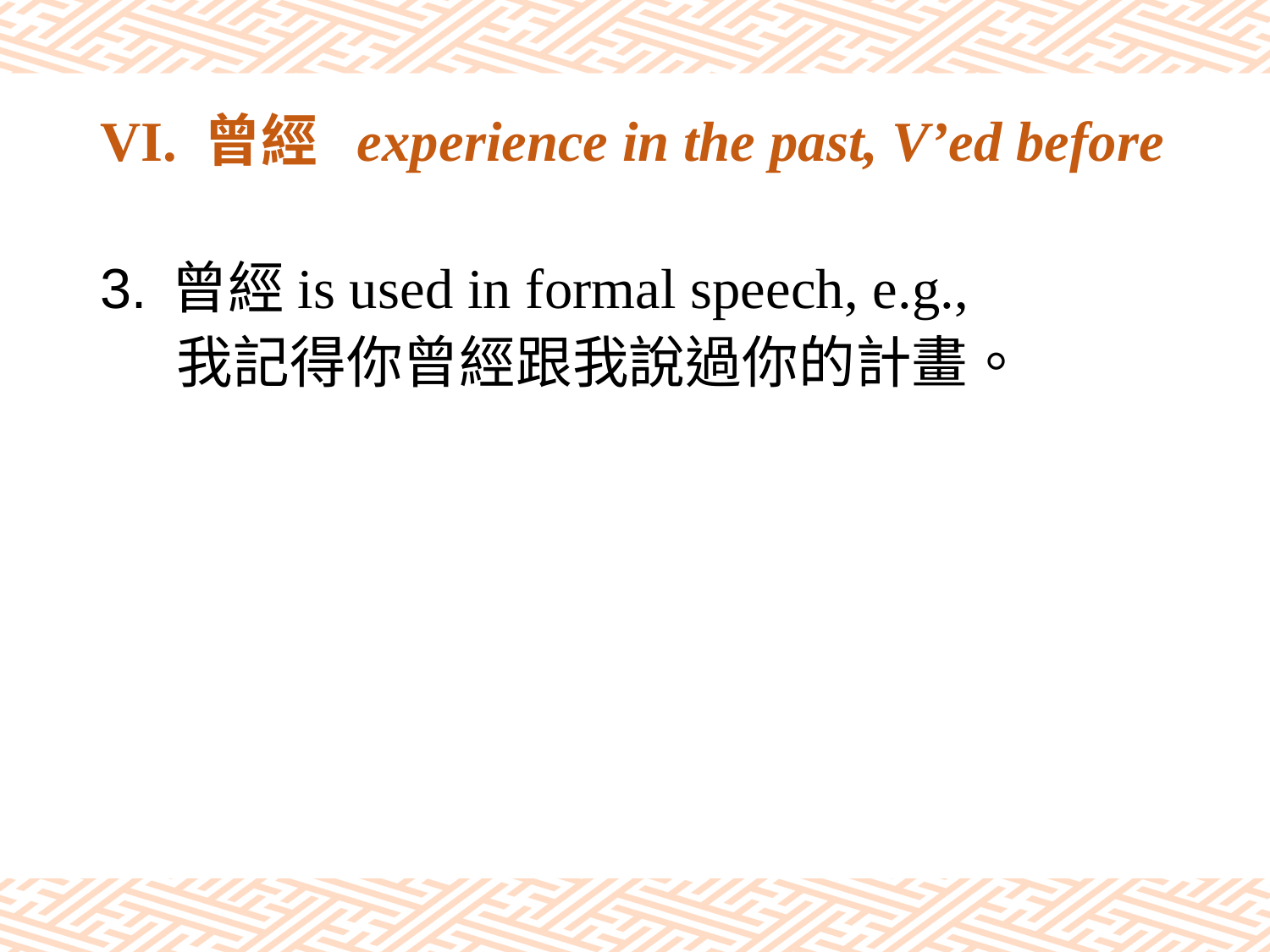

# VI. 曾經  experience in the past, V’ed before
曾經is used in formal speech, e.g.,
     我記得你曾經跟我說過你的計畫。